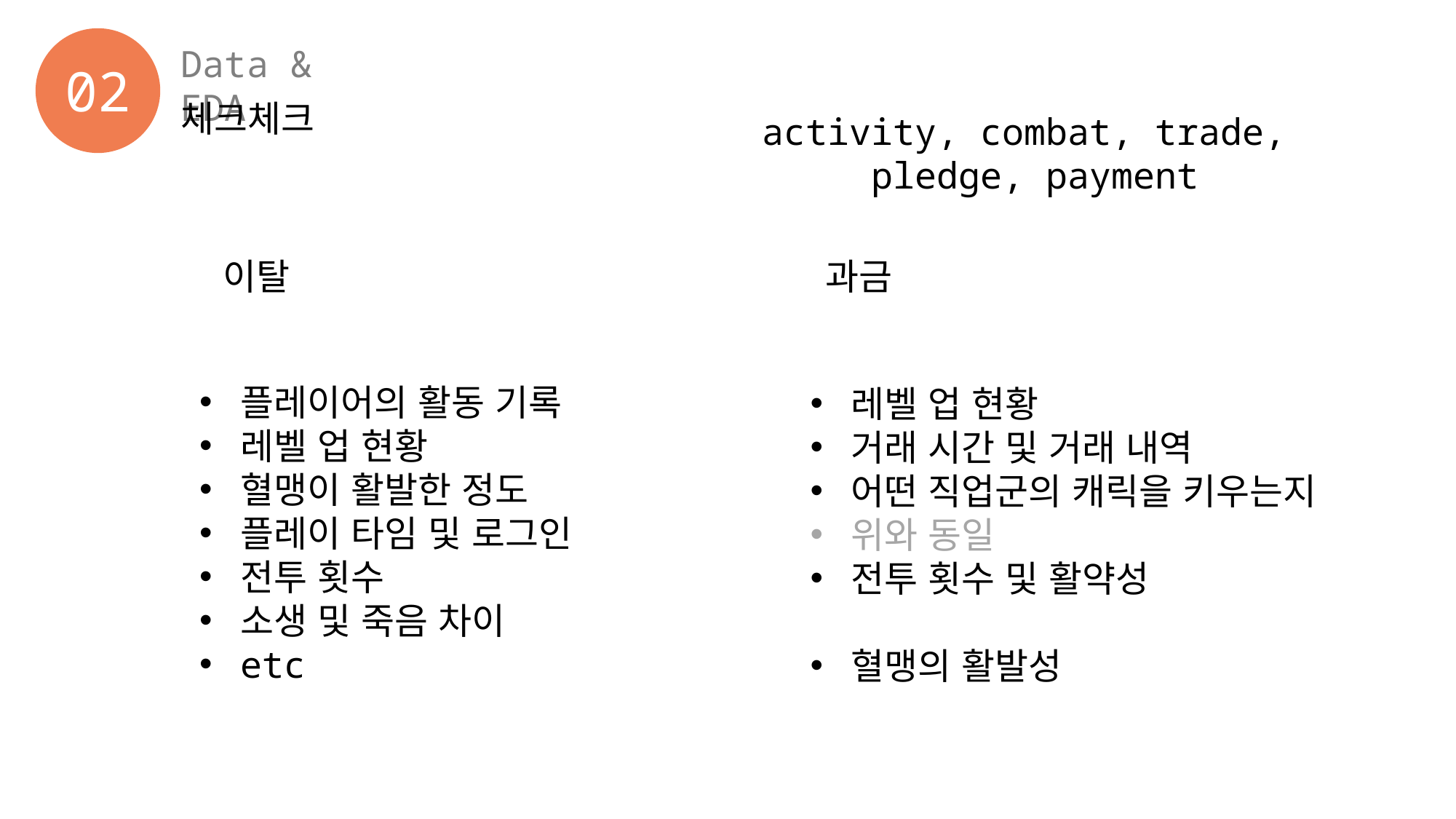

Data & EDA.
02
체크체크
activity, combat, trade,
pledge, payment
이탈
과금
플레이어의 활동 기록
레벨 업 현황
혈맹이 활발한 정도
플레이 타임 및 로그인
전투 횟수
소생 및 죽음 차이
etc
레벨 업 현황
거래 시간 및 거래 내역
어떤 직업군의 캐릭을 키우는지
위와 동일
전투 횟수 및 활약성

혈맹의 활발성